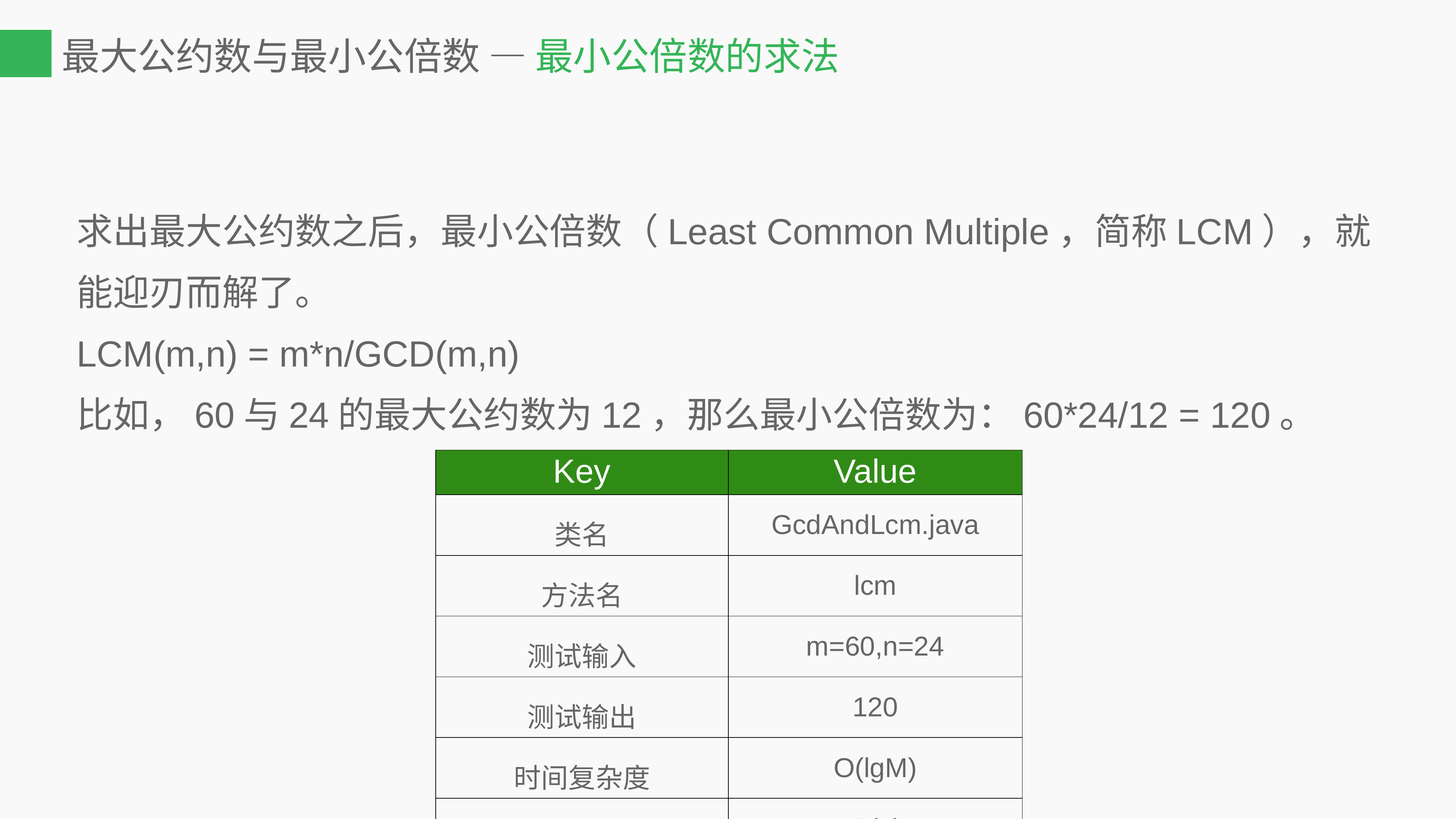

# 最大公约数与最小公倍数 — 最小公倍数的求法
求出最大公约数之后，最小公倍数（Least Common Multiple，简称LCM），就能迎刃而解了。
LCM(m,n) = m*n/GCD(m,n)
比如，60与24的最大公约数为12，那么最小公倍数为：60*24/12 = 120。
| Key | Value |
| --- | --- |
| 类名 | GcdAndLcm.java |
| 方法名 | lcm |
| 测试输入 | m=60,n=24 |
| 测试输出 | 120 |
| 时间复杂度 | O(lgM) |
| 空间复杂度 | O(1) |